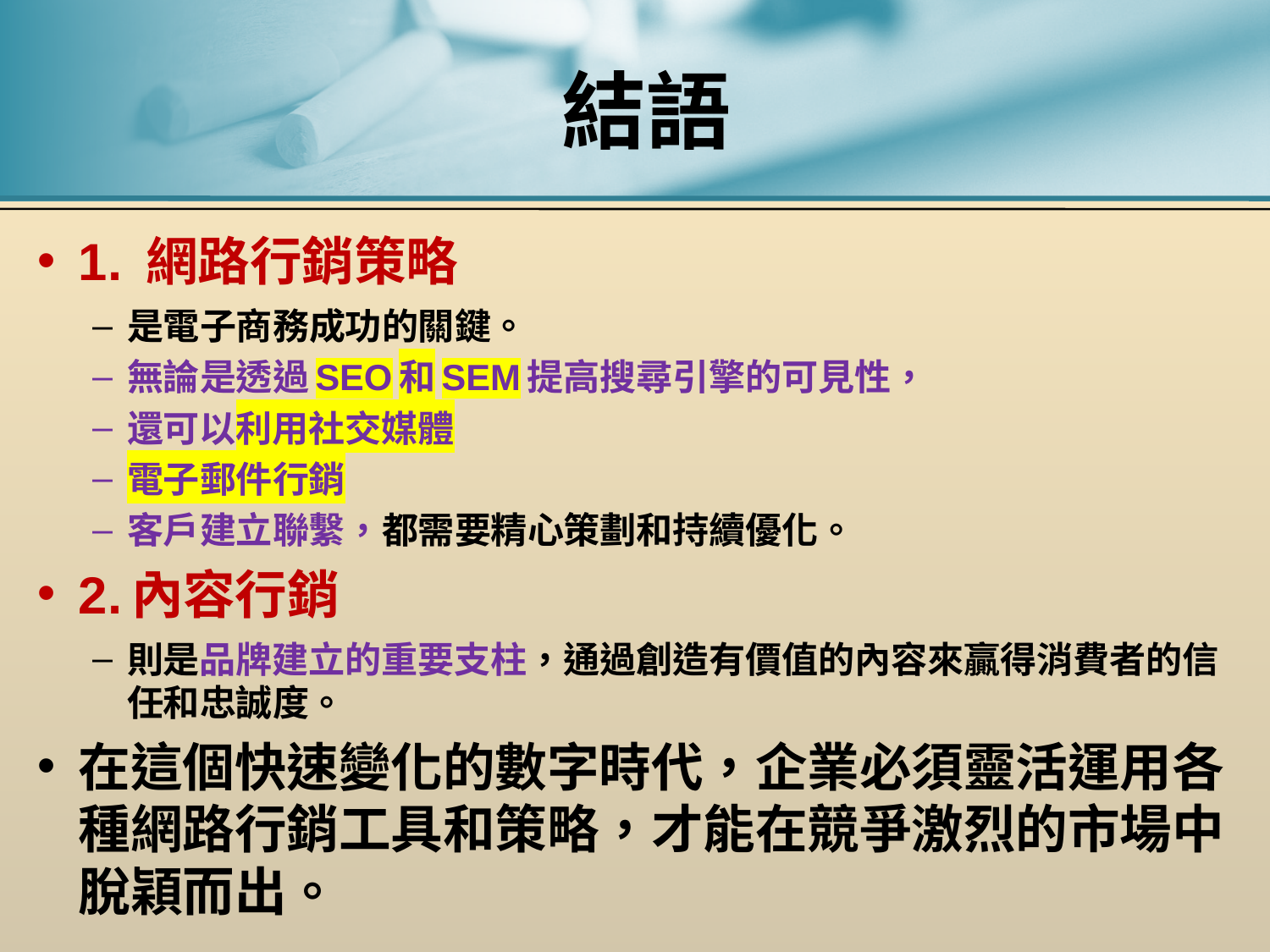

# 結語
1. 網路行銷策略
是電子商務成功的關鍵。
無論是透過SEO和SEM提高搜尋引擎的可見性，
還可以利用社交媒體
電子郵件行銷
客戶建立聯繫，都需要精心策劃和持續優化。
2.內容行銷
則是品牌建立的重要支柱，通過創造有價值的內容來贏得消費者的信任和忠誠度。
在這個快速變化的數字時代，企業必須靈活運用各種網路行銷工具和策略，才能在競爭激烈的市場中脫穎而出。